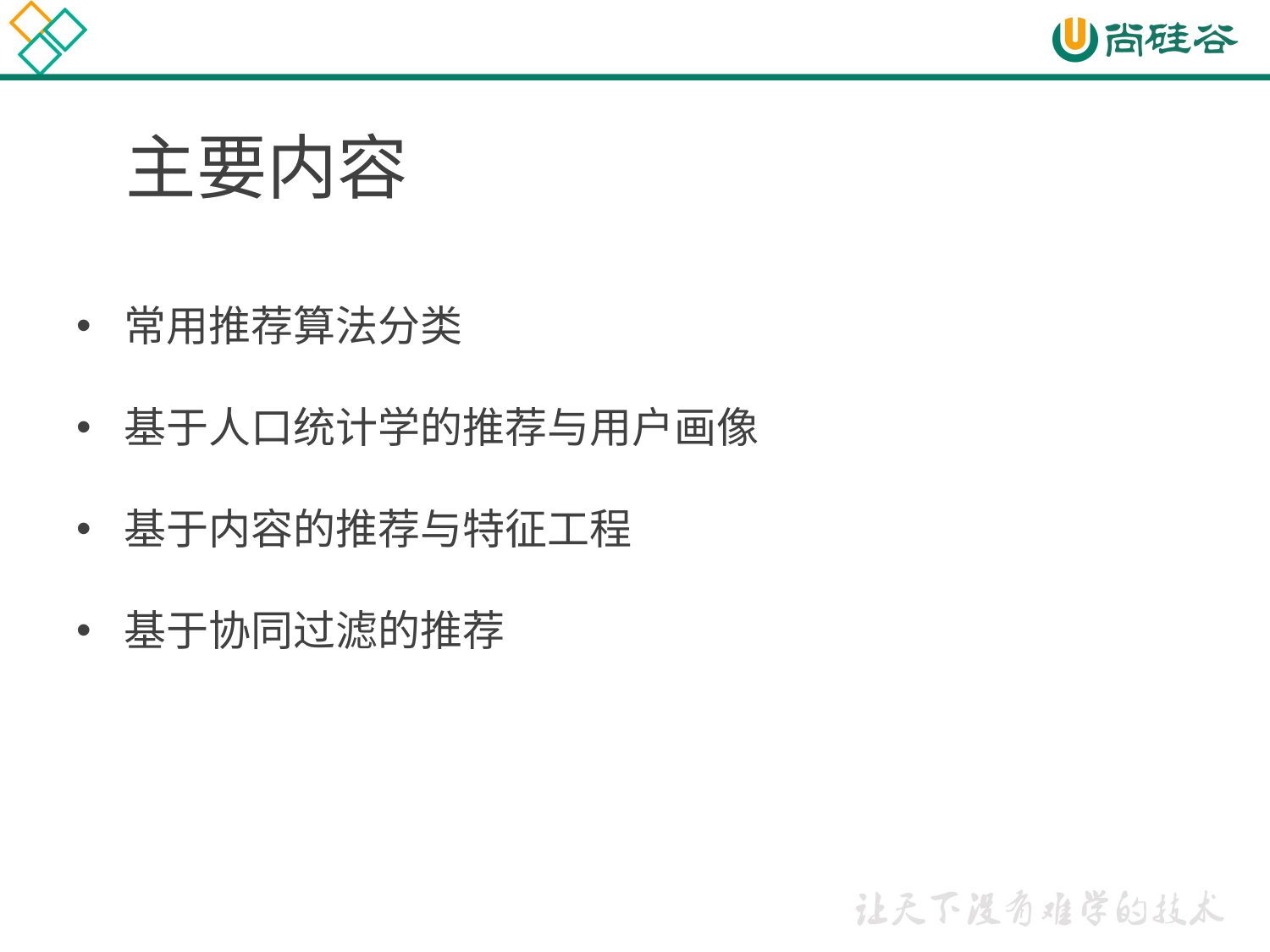

# 主要内容
常用推荐算法分类
基于人口统计学的推荐与用户画像
基于内容的推荐与特征工程
基于协同过滤的推荐